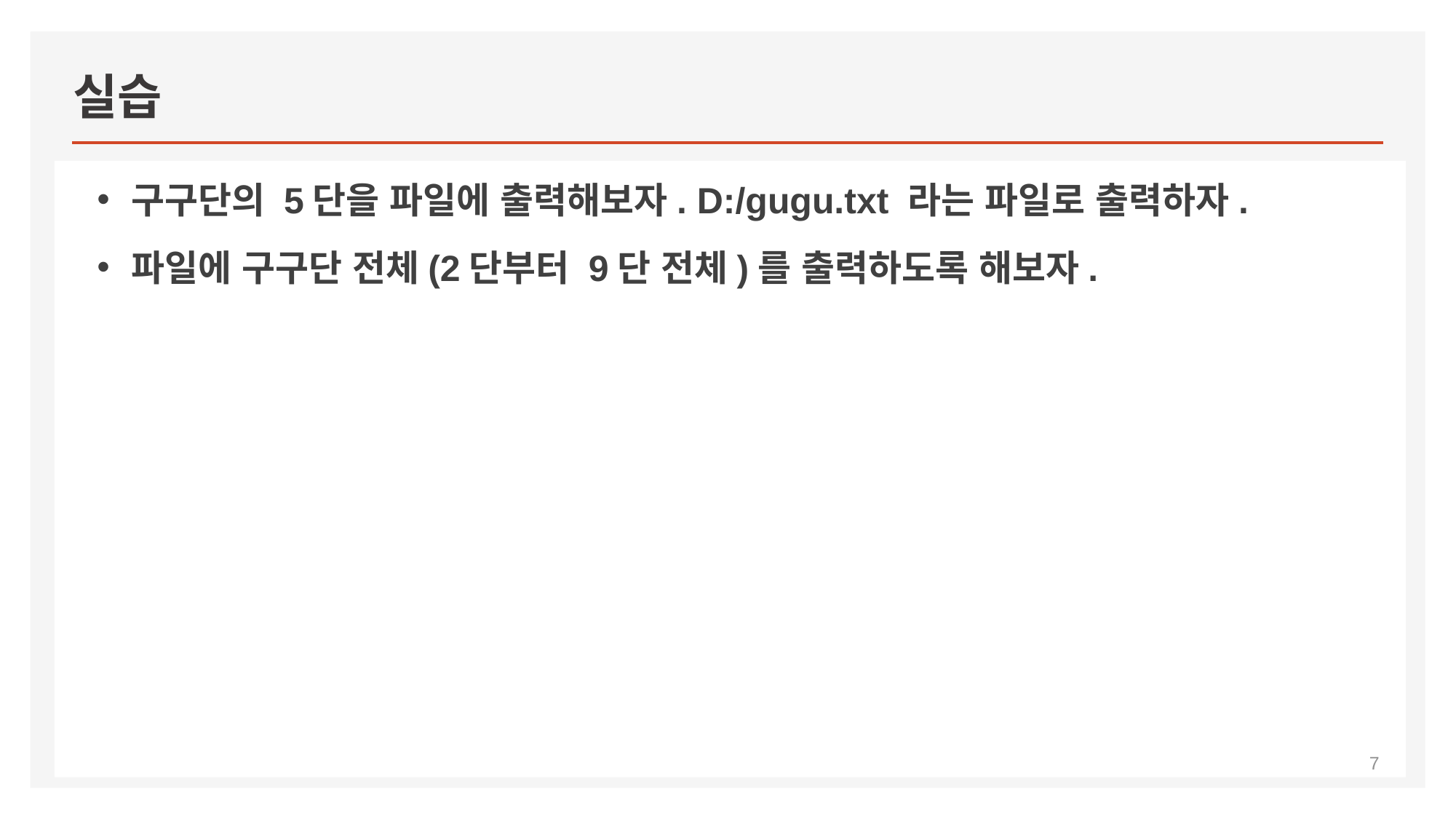

# 실습
구구단의 5단을 파일에 출력해보자. D:/gugu.txt 라는 파일로 출력하자.
파일에 구구단 전체(2단부터 9단 전체)를 출력하도록 해보자.
7